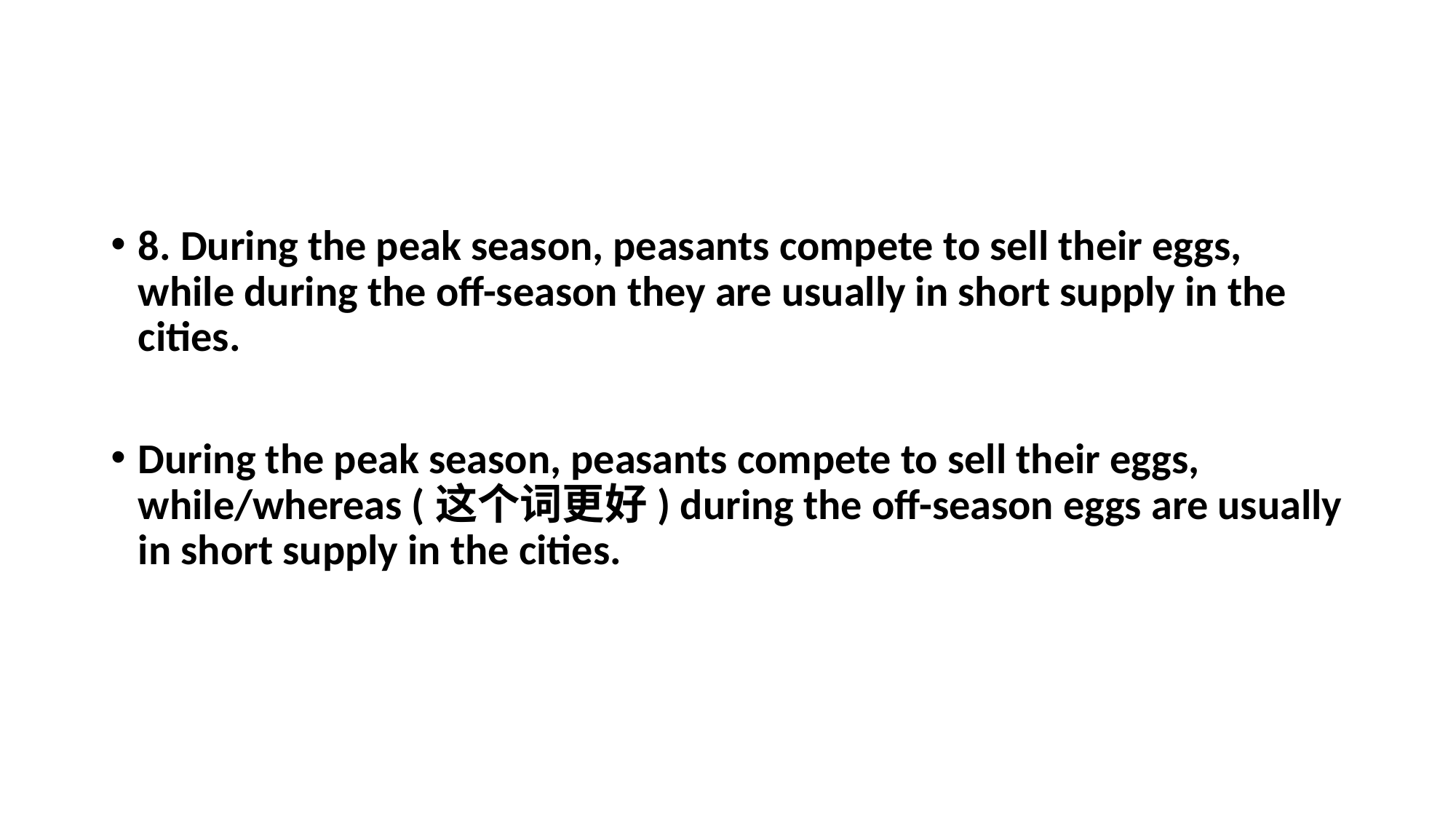

#
8. During the peak season, peasants compete to sell their eggs, while during the off-season they are usually in short supply in the cities.

During the peak season, peasants compete to sell their eggs, while/whereas (这个词更好) during the off-season eggs are usually in short supply in the cities.